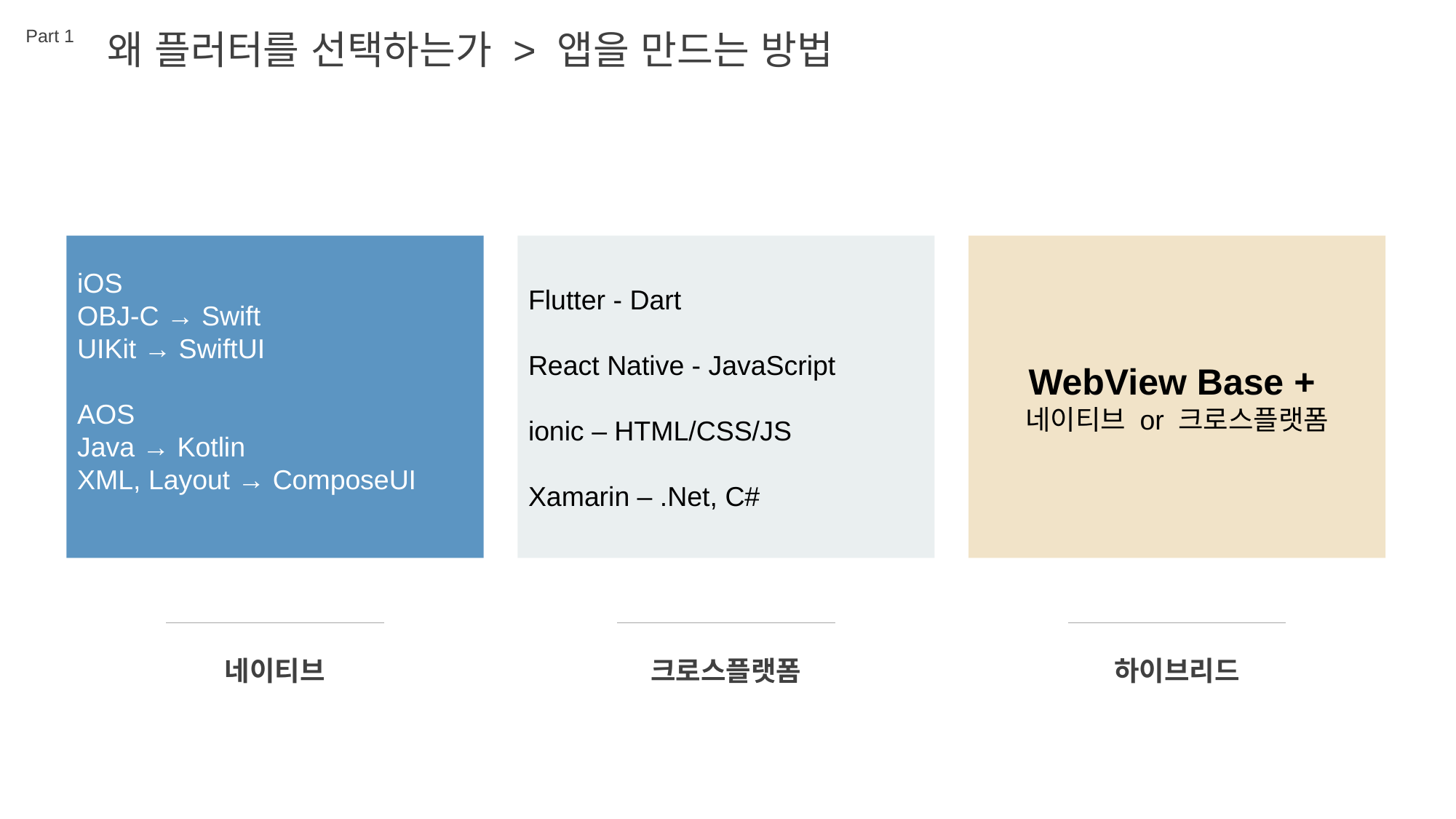

Part 1
왜 플러터를 선택하는가 > 앱을 만드는 방법
iOS
OBJ-C → Swift
UIKit → SwiftUI

AOS
Java → Kotlin
XML, Layout → ComposeUI

Flutter - Dart

React Native - JavaScript

ionic – HTML/CSS/JS

Xamarin – .Net, C#
WebView Base +
네이티브 or 크로스플랫폼
네이티브
크로스플랫폼
하이브리드